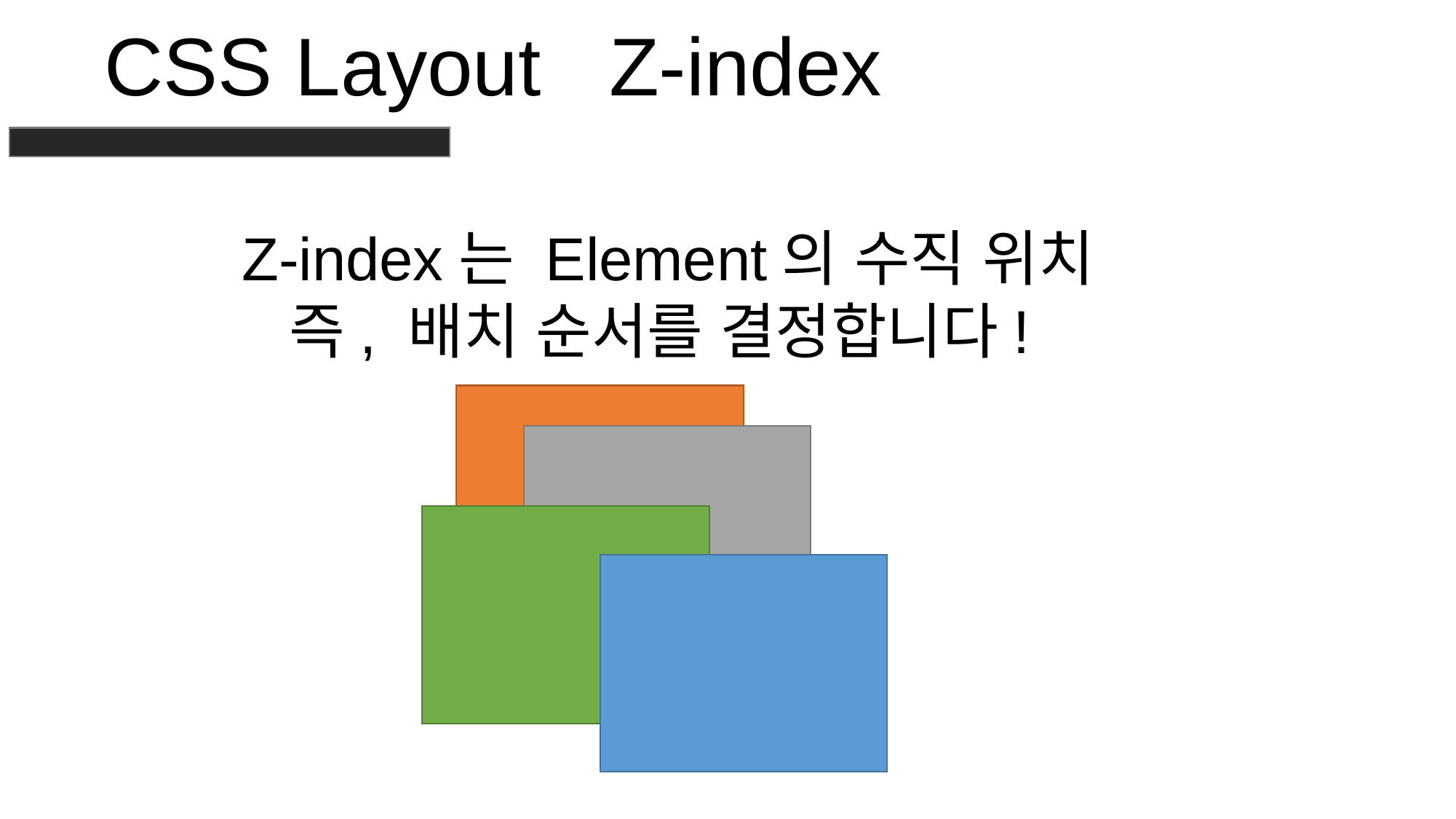

CSS Layout   Z-index

Z-index는 Element의 수직 위치
즉, 배치 순서를 결정합니다!